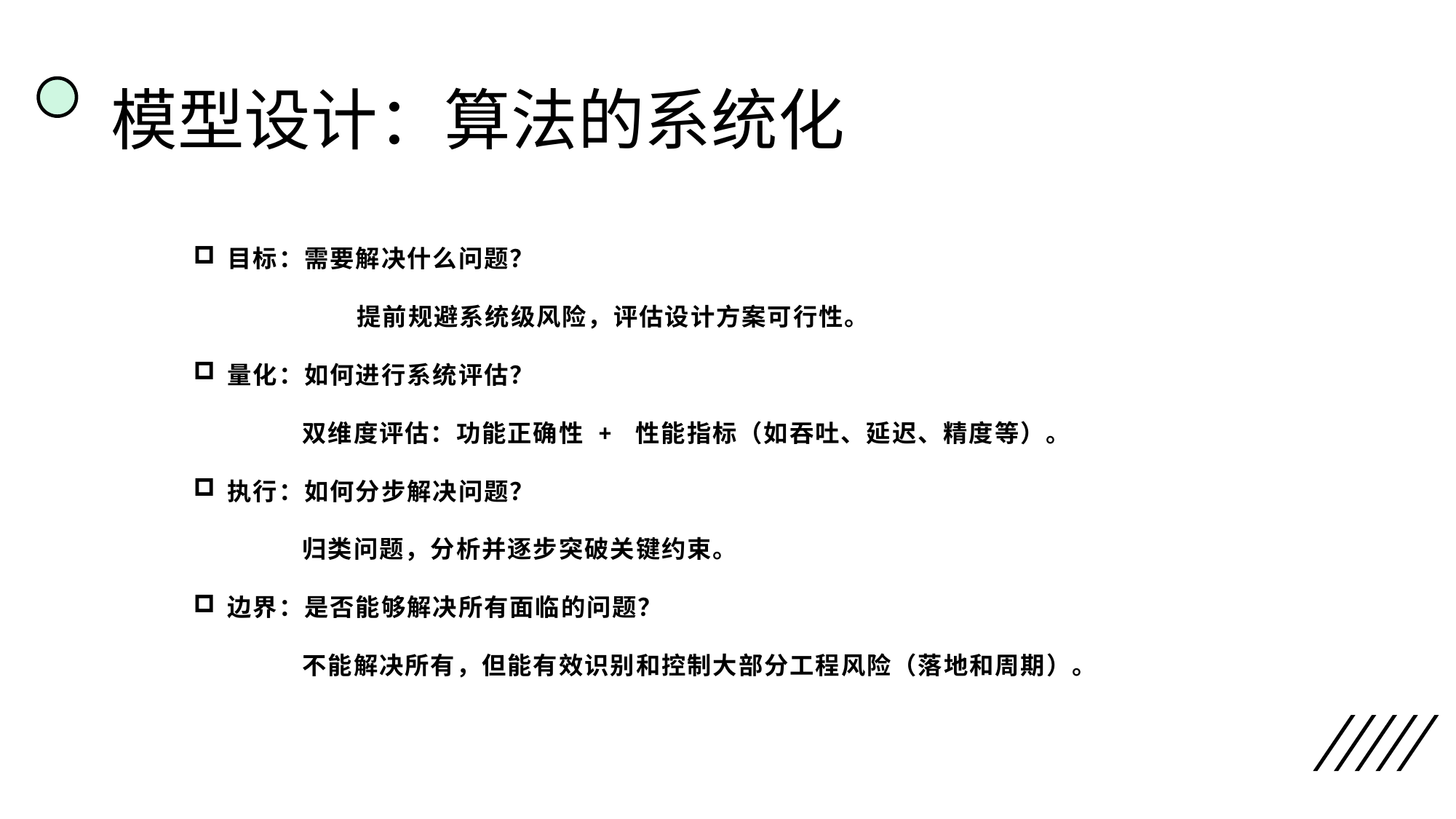

# 模型设计：算法的系统化
目标：需要解决什么问题？
	提前规避系统级风险，评估设计方案可行性。
量化：如何进行系统评估？
	双维度评估：功能正确性 + 性能指标（如吞吐、延迟、精度等）。
执行：如何分步解决问题？
	归类问题，分析并逐步突破关键约束。
边界：是否能够解决所有面临的问题？
	不能解决所有，但能有效识别和控制大部分工程风险（落地和周期）。